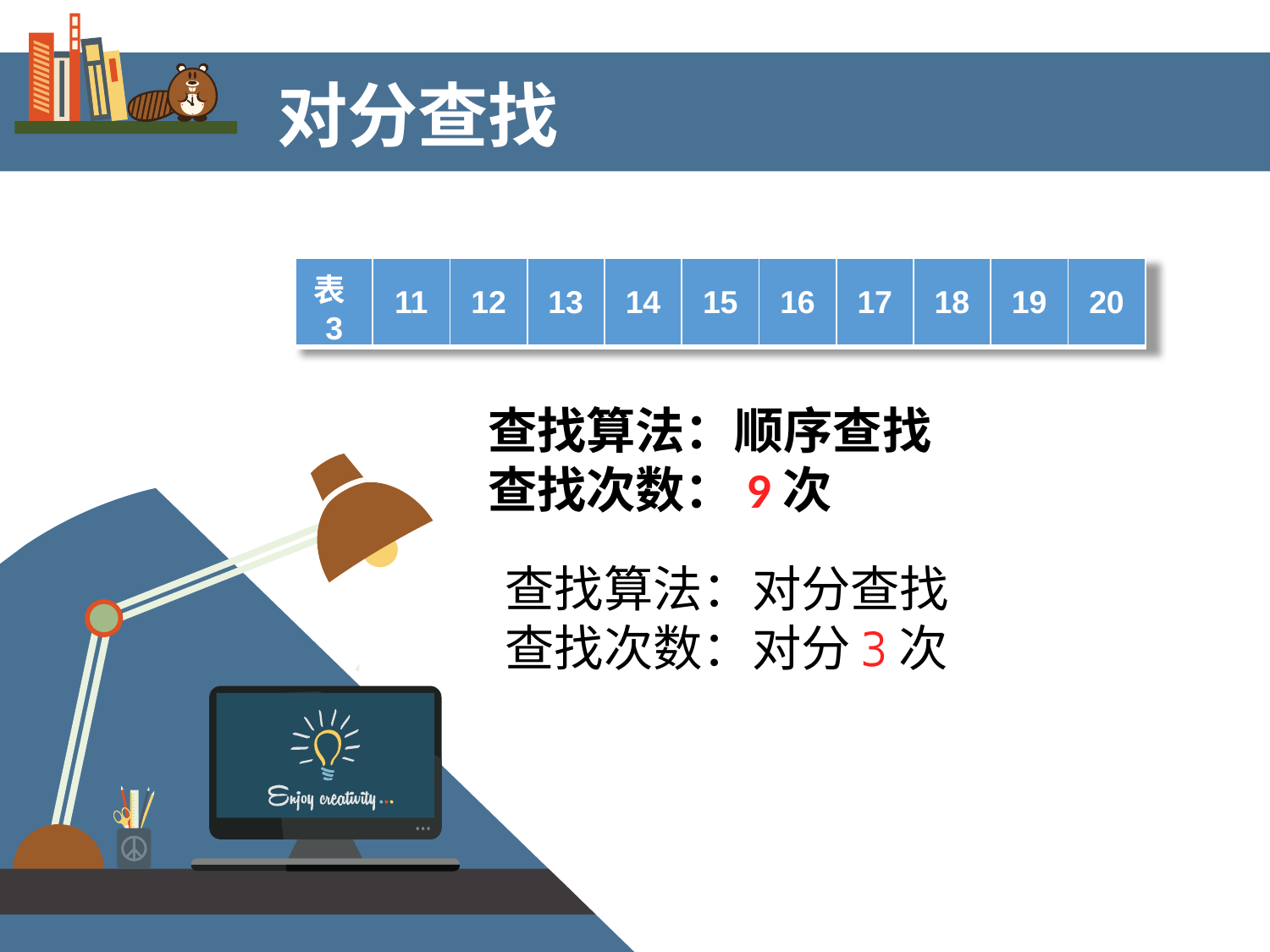

对分查找
| 表3 | 11 | 12 | 13 | 14 | 15 | 16 | 17 | 18 | 19 | 20 |
| --- | --- | --- | --- | --- | --- | --- | --- | --- | --- | --- |
查找算法：顺序查找
查找次数：9次

查找算法：对分查找
查找次数：对分3次